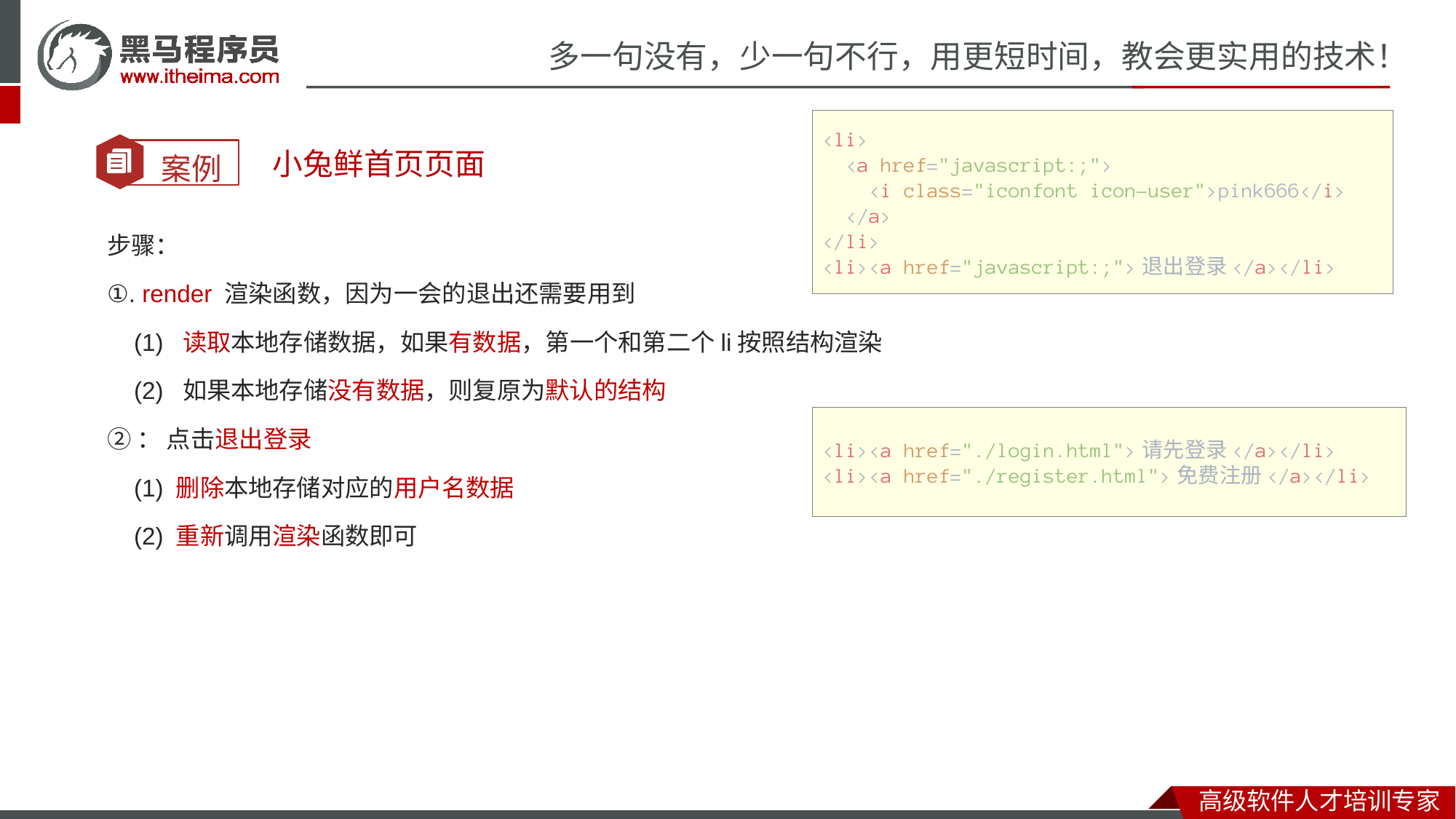

<li>
  <a href="javascript:;">
    <i class="iconfont icon-user">pink666</i>
  </a>
</li>
<li><a href="javascript:;">退出登录</a></li>
小兔鲜首页页面
步骤：
①. render 渲染函数，因为一会的退出还需要用到
    (1)  读取本地存储数据，如果有数据，第一个和第二个li按照结构渲染
    (2)  如果本地存储没有数据，则复原为默认的结构
②： 点击退出登录
    (1) 删除本地存储对应的用户名数据
    (2) 重新调用渲染函数即可

<li><a href="./login.html">请先登录</a></li>
<li><a href="./register.html">免费注册</a></li>